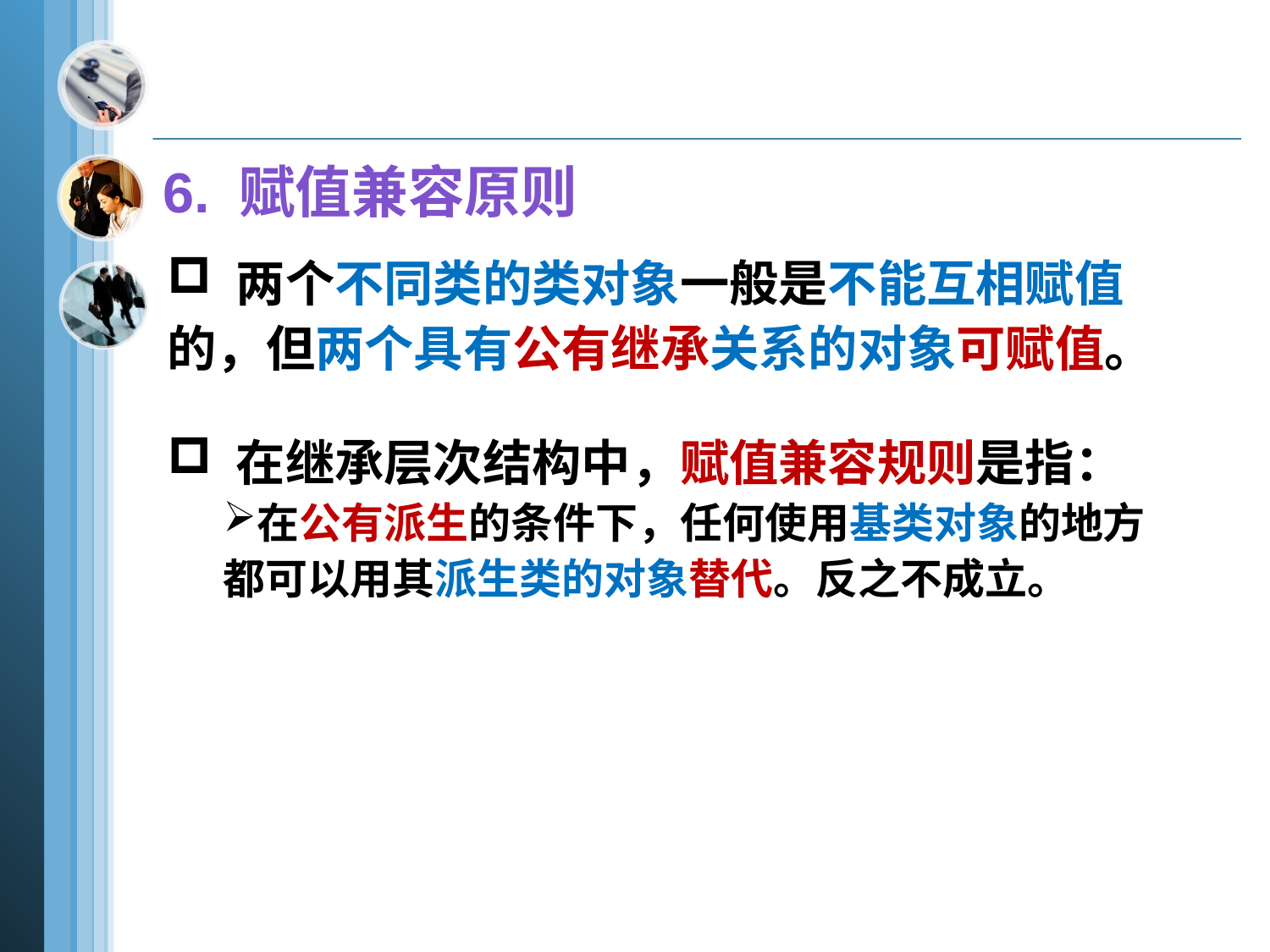

6. 赋值兼容原则

 两个不同类的类对象一般是不能互相赋值的，但两个具有公有继承关系的对象可赋值。
 在继承层次结构中，赋值兼容规则是指：
在公有派生的条件下，任何使用基类对象的地方都可以用其派生类的对象替代。反之不成立。